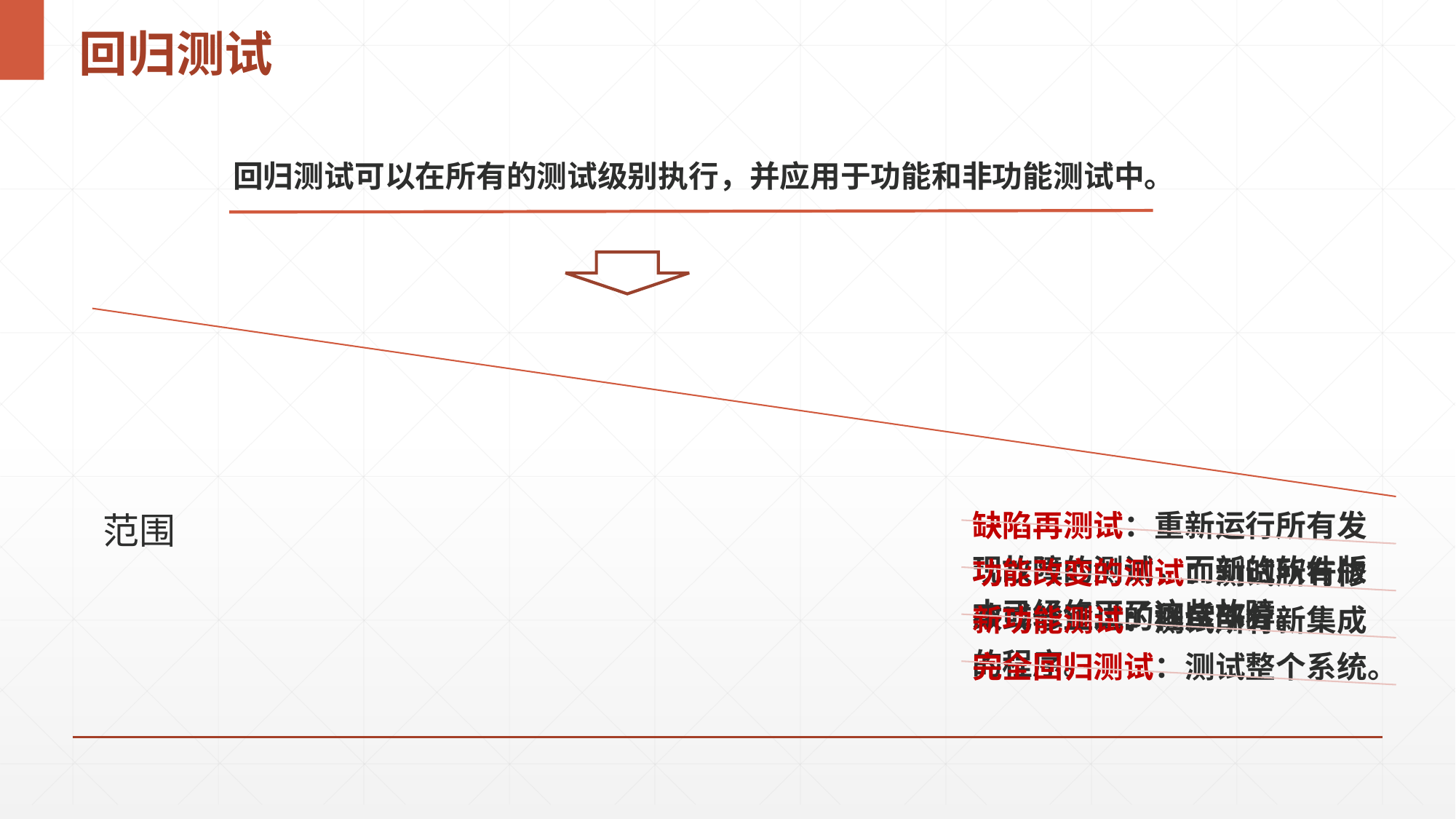

# 回归测试

回归测试可以在所有的测试级别执行，并应用于功能和非功能测试中。

范围
新功能测试：测试所有新集成的程序。
完全回归测试：测试整个系统。